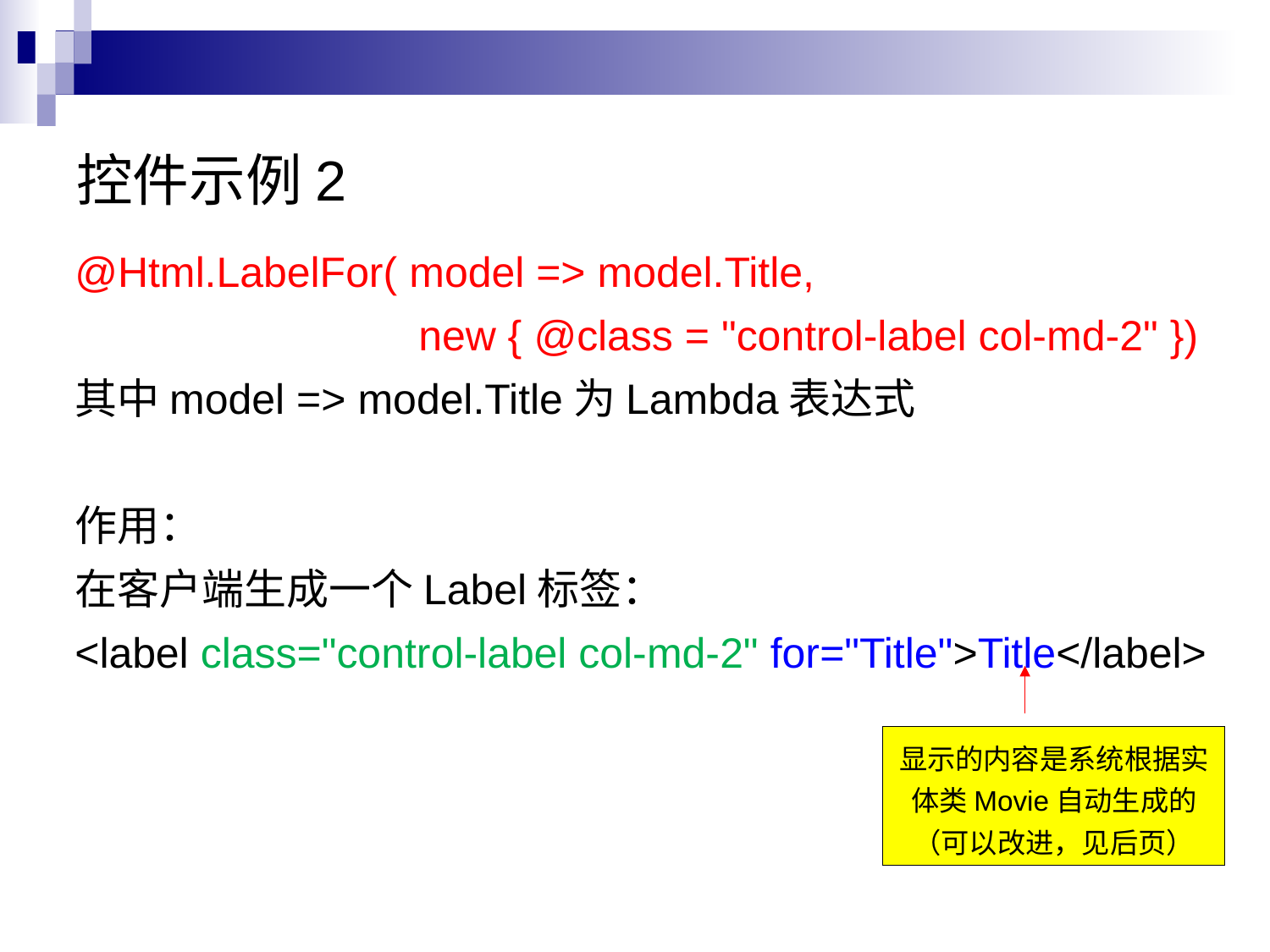

控件示例2
@Html.LabelFor( model => model.Title,
                             new { @class = "control-label col-md-2" })
其中model => model.Title为Lambda表达式

作用：
在客户端生成一个Label标签：
<label class="control-label col-md-2" for="Title">Title</label>
显示的内容是系统根据实体类Movie自动生成的
（可以改进，见后页）